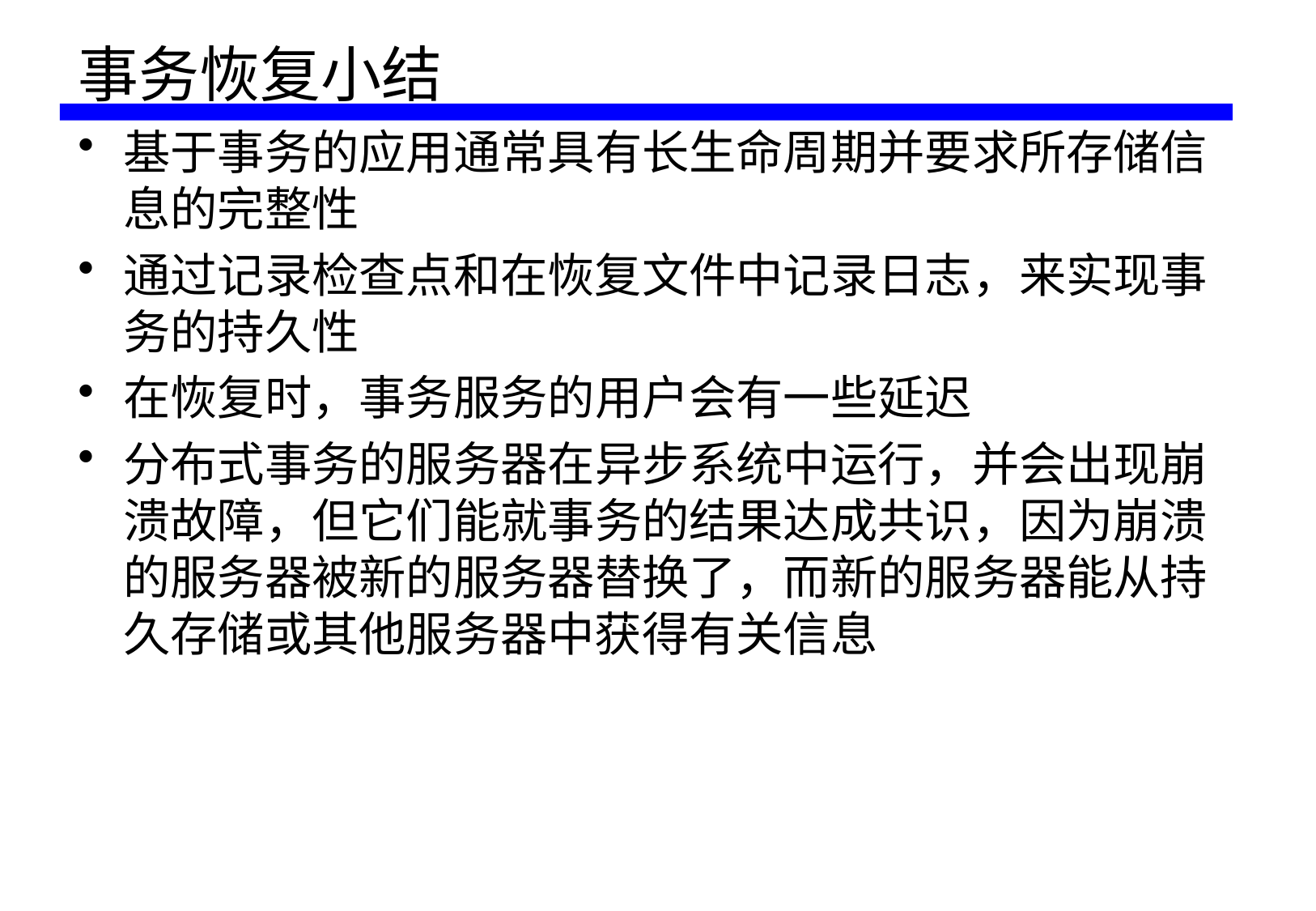

# 事务恢复小结
基于事务的应用通常具有长生命周期并要求所存储信息的完整性
通过记录检查点和在恢复文件中记录日志，来实现事务的持久性
在恢复时，事务服务的用户会有一些延迟
分布式事务的服务器在异步系统中运行，并会出现崩溃故障，但它们能就事务的结果达成共识，因为崩溃的服务器被新的服务器替换了，而新的服务器能从持久存储或其他服务器中获得有关信息